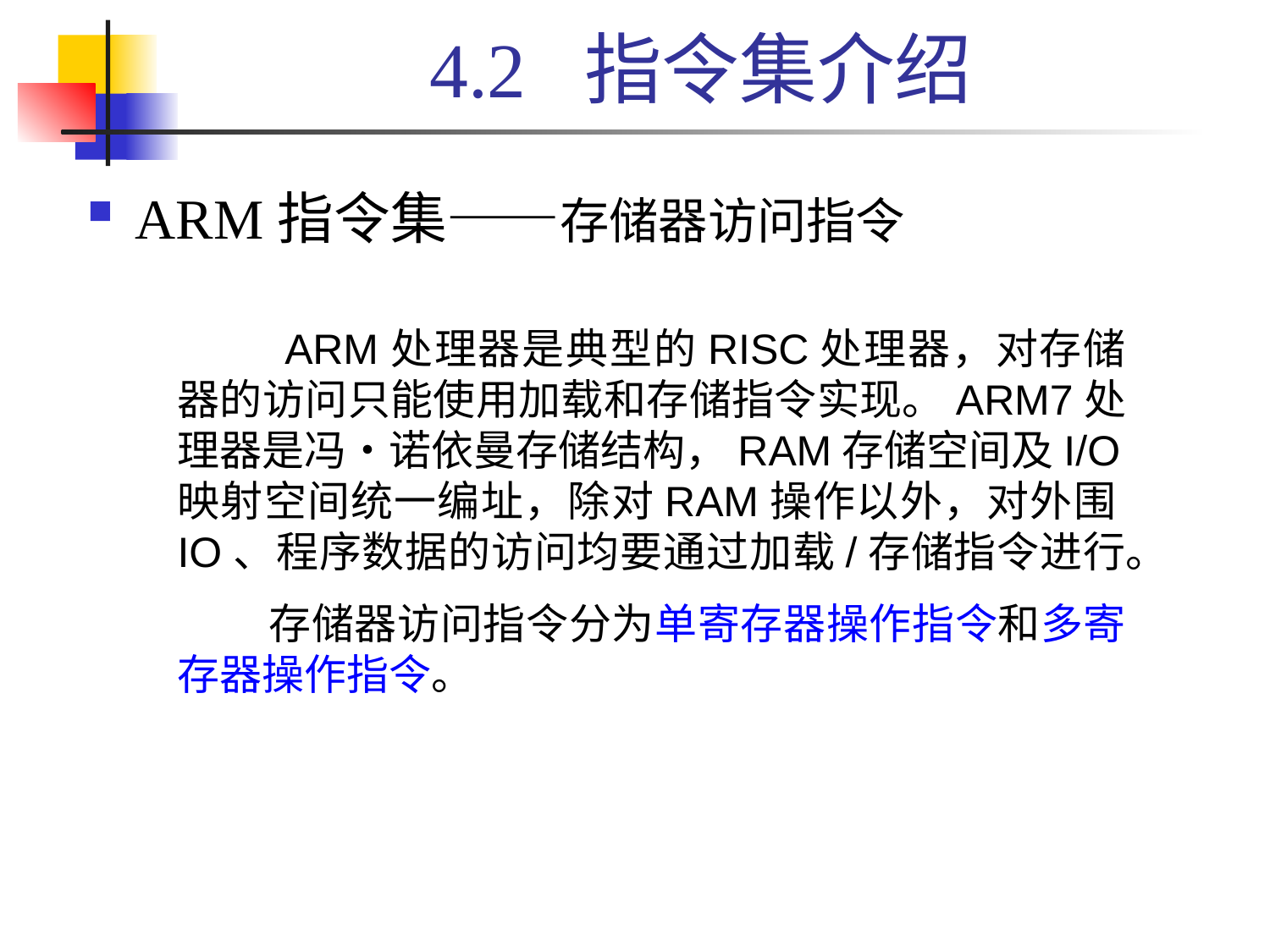

# 4.2  指令集介绍
ARM指令集——存储器访问指令
        ARM处理器是典型的RISC处理器，对存储器的访问只能使用加载和存储指令实现。ARM7处理器是冯•诺依曼存储结构，RAM存储空间及I/O映射空间统一编址，除对RAM操作以外，对外围IO、程序数据的访问均要通过加载/存储指令进行。
        存储器访问指令分为单寄存器操作指令和多寄存器操作指令。